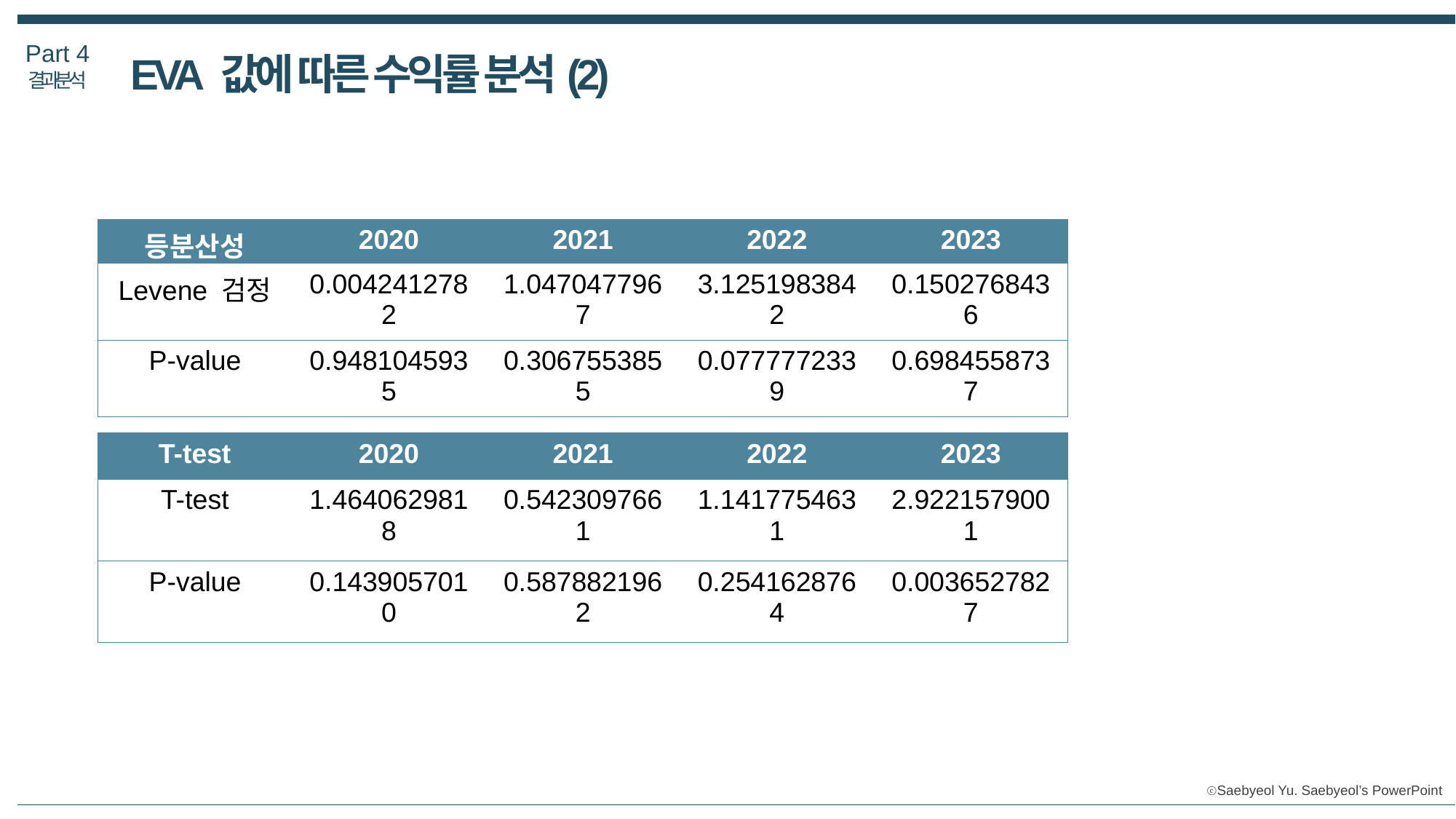

Part 4
EVA 값에 따른 수익률 분석(2)
결과분석
ROIC(투하자본이익률)
| 등분산성 | 2020 | 2021 | 2022 | 2023 |
| --- | --- | --- | --- | --- |
| Levene 검정 | 0.0042412782 | 1.0470477967 | 3.1251983842 | 0.1502768436 |
| P-value | 0.9481045935 | 0.3067553855 | 0.0777772339 | 0.6984558737 |
| T-test | 2020 | 2021 | 2022 | 2023 |
| --- | --- | --- | --- | --- |
| T-test | 1.4640629818 | 0.5423097661 | 1.1417754631 | 2.9221579001 |
| P-value | 0.1439057010 | 0.5878821962 | 0.2541628764 | 0.0036527827 |